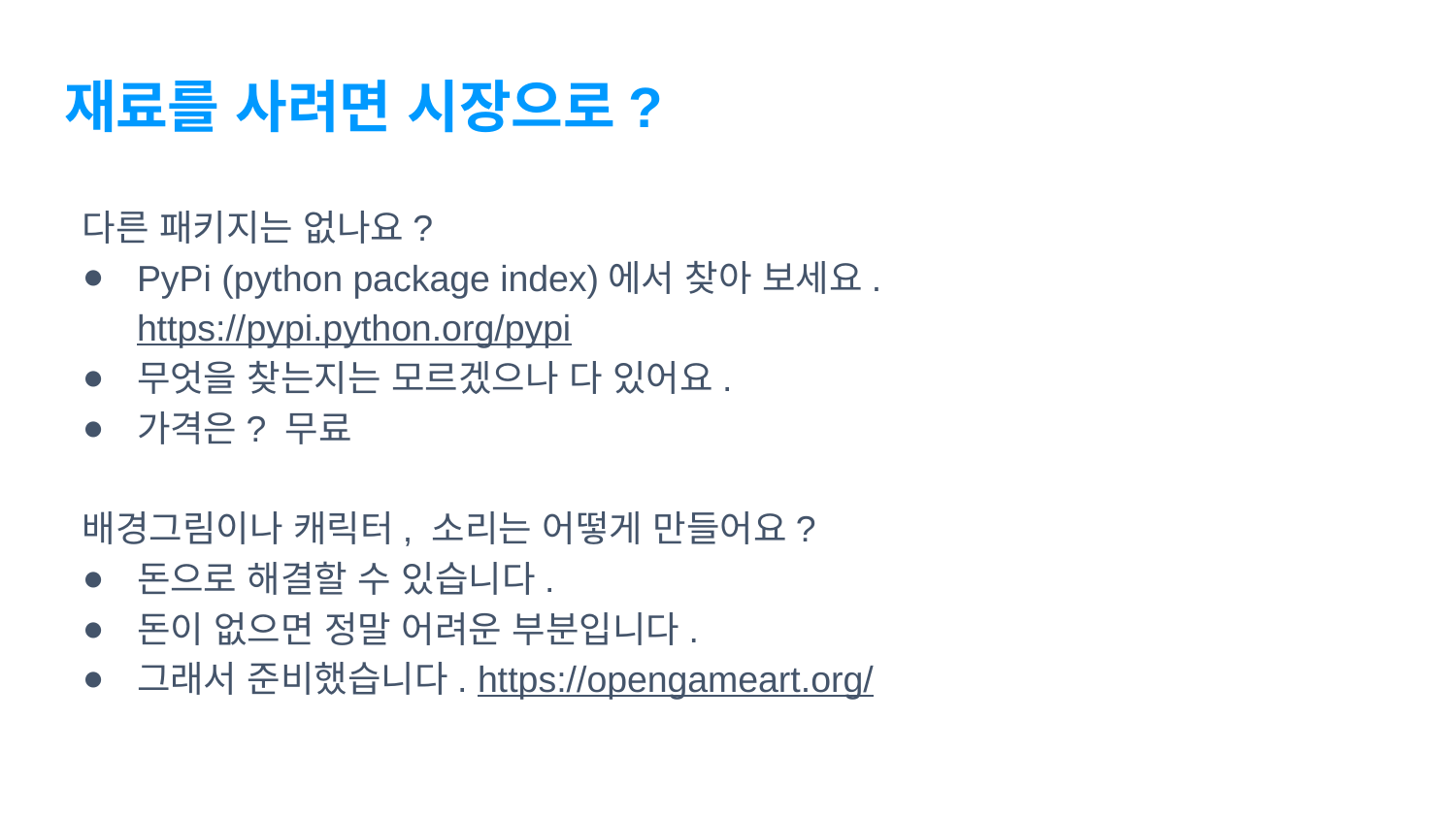

# 재료를 사려면 시장으로?
다른 패키지는 없나요?
PyPi (python package index)에서 찾아 보세요.
https://pypi.python.org/pypi
무엇을 찾는지는 모르겠으나 다 있어요.
가격은? 무료

배경그림이나 캐릭터, 소리는 어떻게 만들어요?
돈으로 해결할 수 있습니다.
돈이 없으면 정말 어려운 부분입니다.
그래서 준비했습니다. https://opengameart.org/